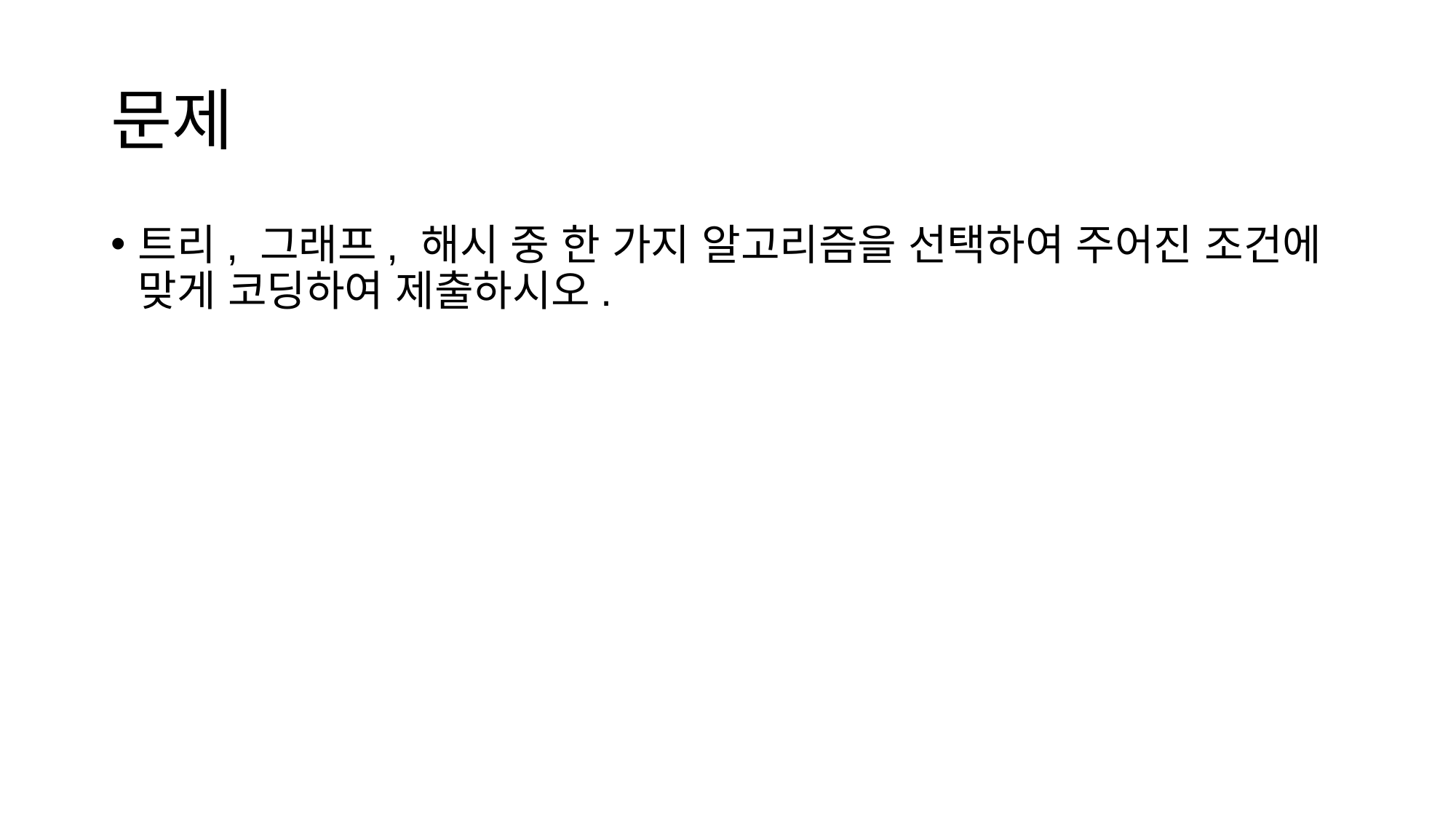

# 문제
트리, 그래프, 해시 중 한 가지 알고리즘을 선택하여 주어진 조건에 맞게 코딩하여 제출하시오.